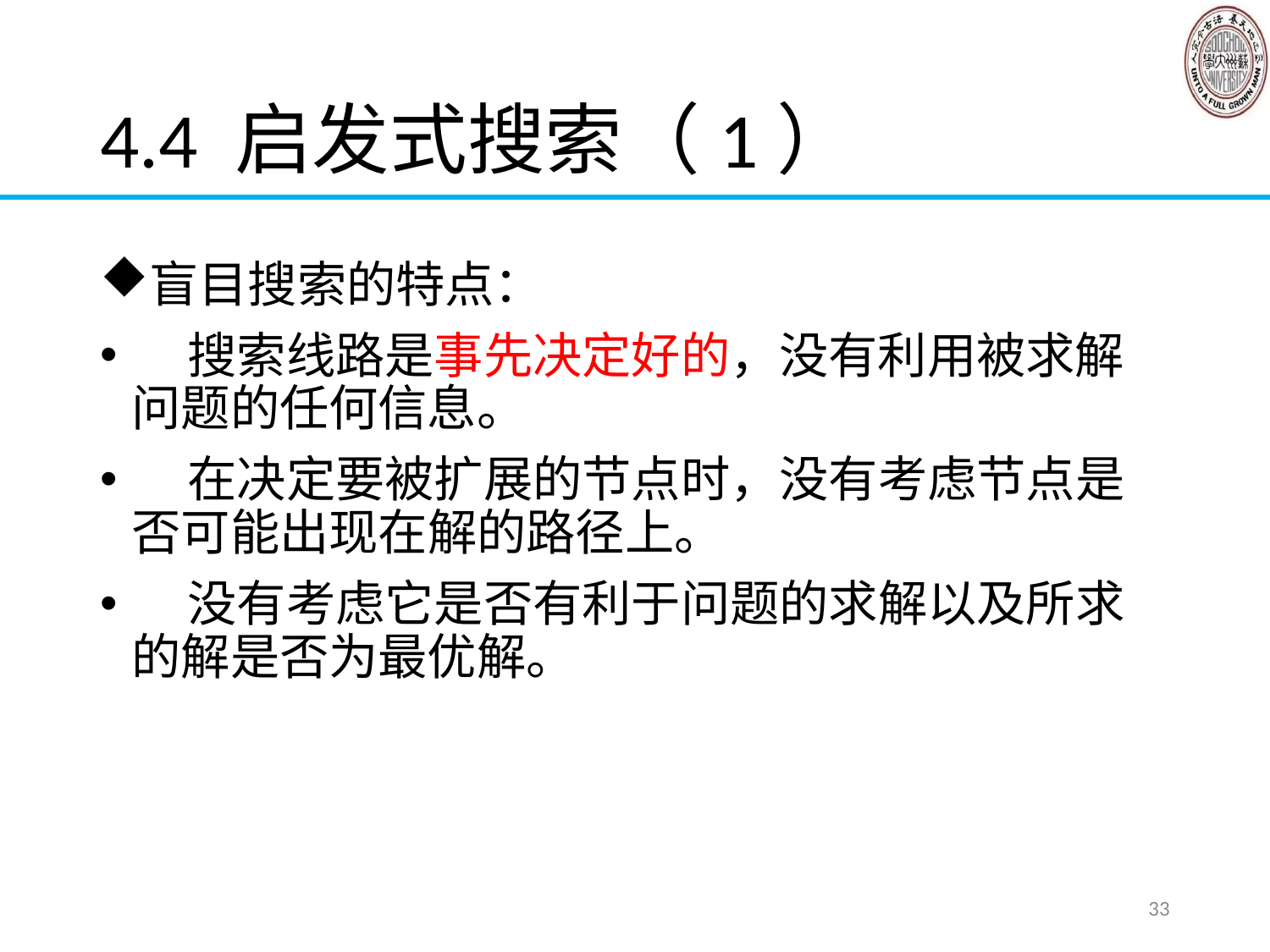

# 4.4 启发式搜索（1）
盲目搜索的特点：
    搜索线路是事先决定好的，没有利用被求解问题的任何信息。
    在决定要被扩展的节点时，没有考虑节点是否可能出现在解的路径上。
    没有考虑它是否有利于问题的求解以及所求的解是否为最优解。

33